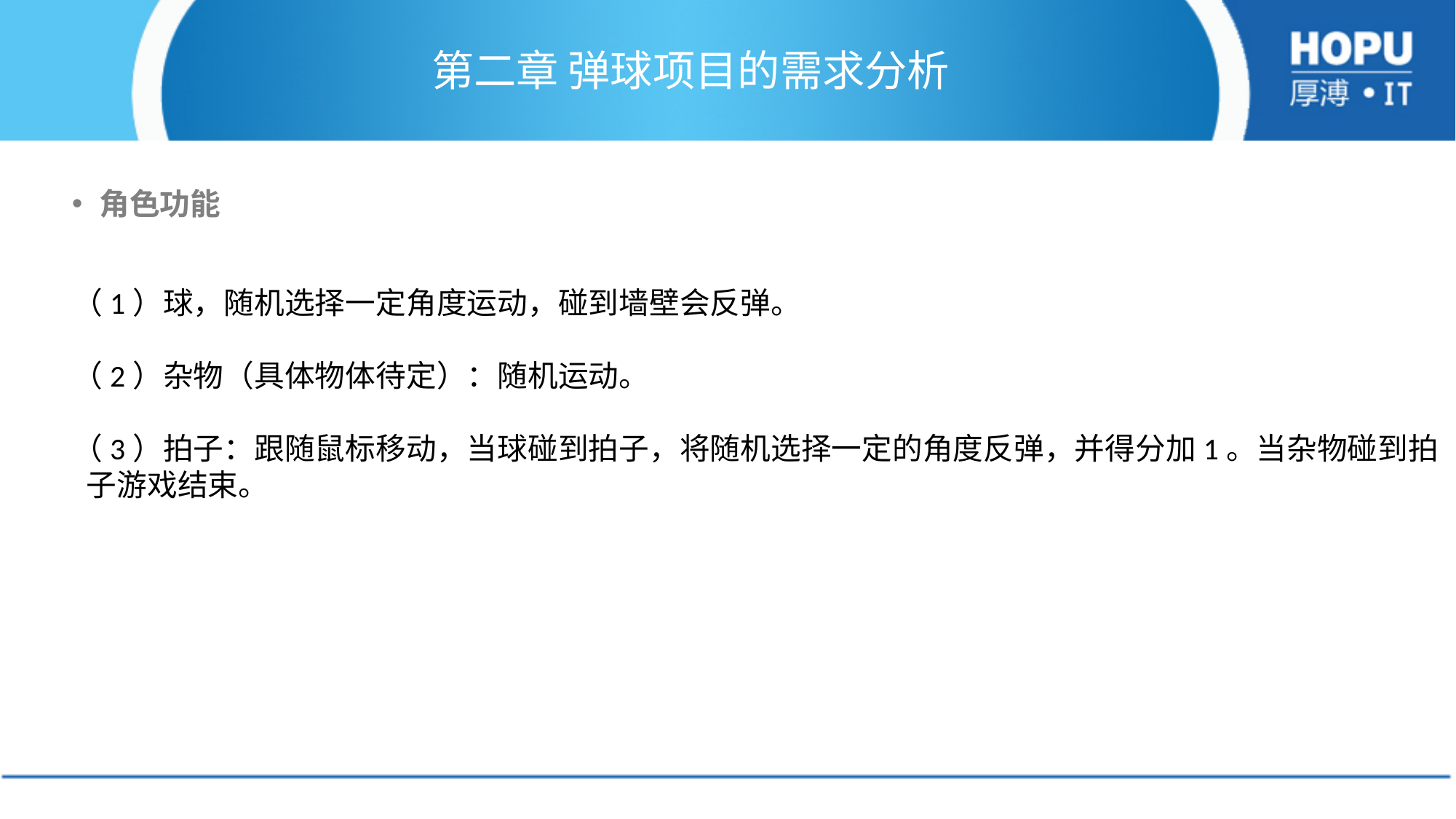

# 第二章 弹球项目的需求分析
角色功能
（1）球，随机选择一定角度运动，碰到墙壁会反弹。
（2）杂物（具体物体待定）：随机运动。
（3）拍子：跟随鼠标移动，当球碰到拍子，将随机选择一定的角度反弹，并得分加1。当杂物碰到拍
 子游戏结束。